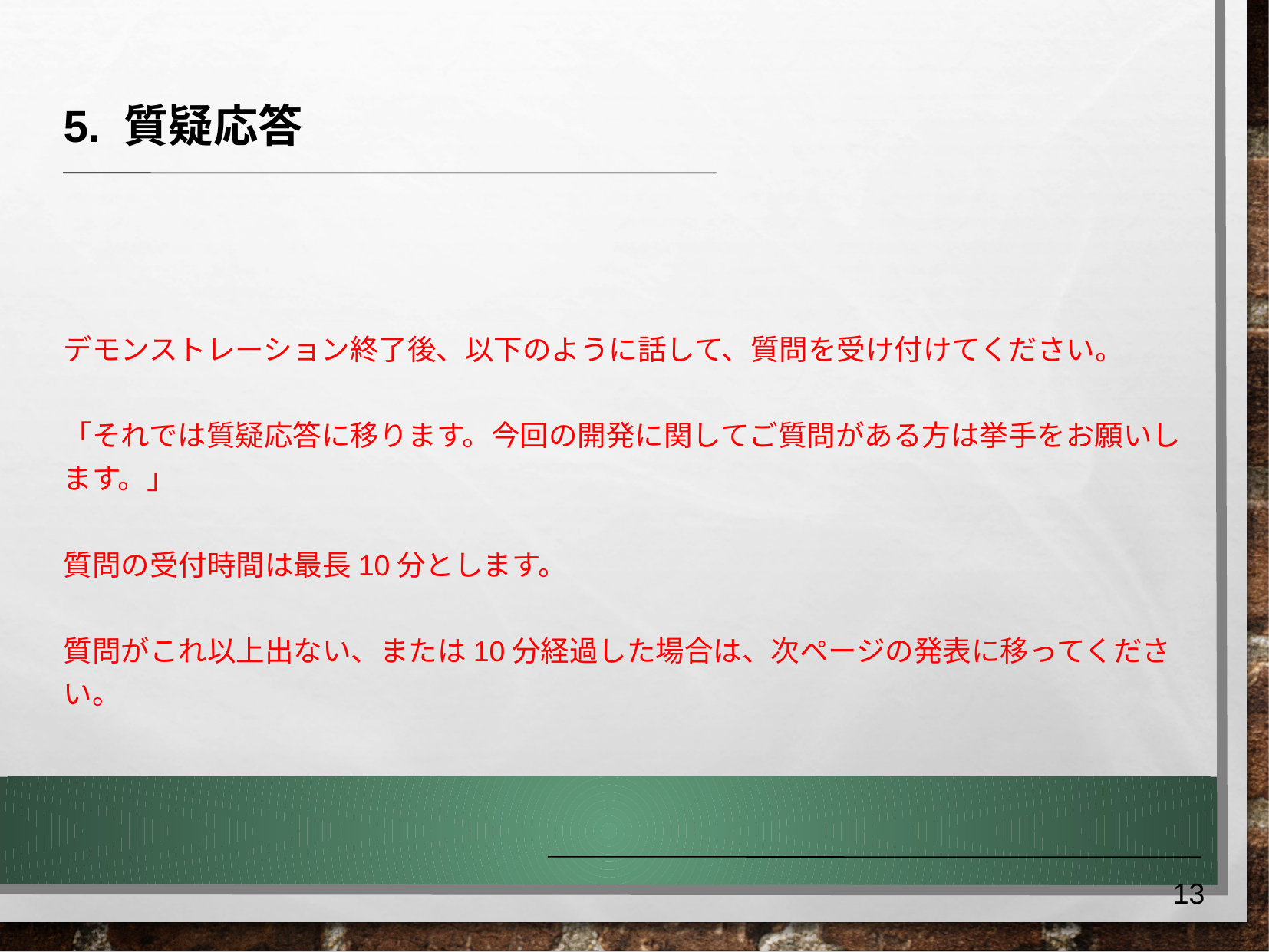

5. 質疑応答

デモンストレーション終了後、以下のように話して、質問を受け付けてください。

「それでは質疑応答に移ります。今回の開発に関してご質問がある方は挙手をお願いします。」

質問の受付時間は最長10分とします。

質問がこれ以上出ない、または10分経過した場合は、次ページの発表に移ってください。

13